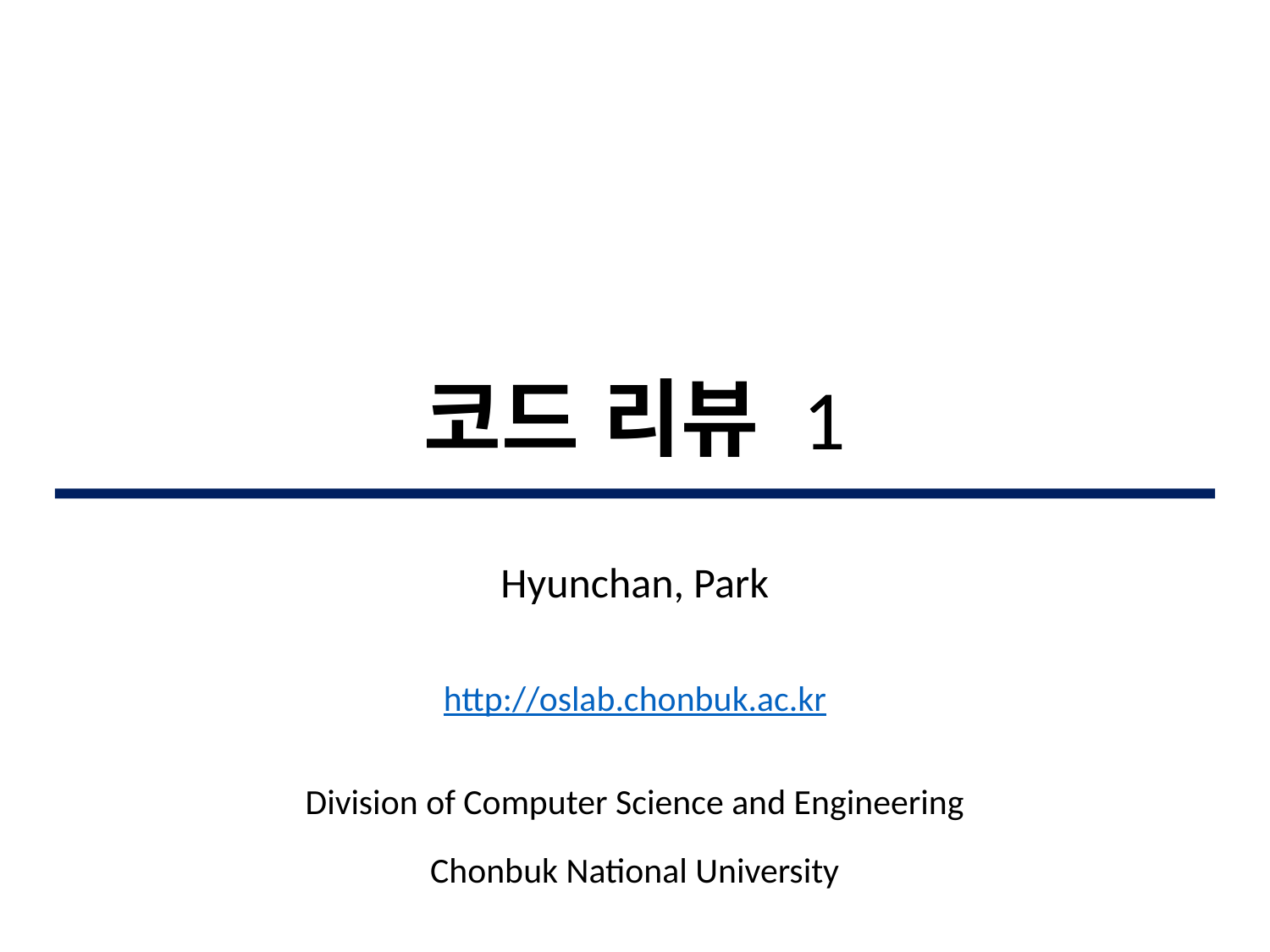

# 코드 리뷰 1
Hyunchan, Park

http://oslab.chonbuk.ac.kr

Division of Computer Science and Engineering
Chonbuk National University